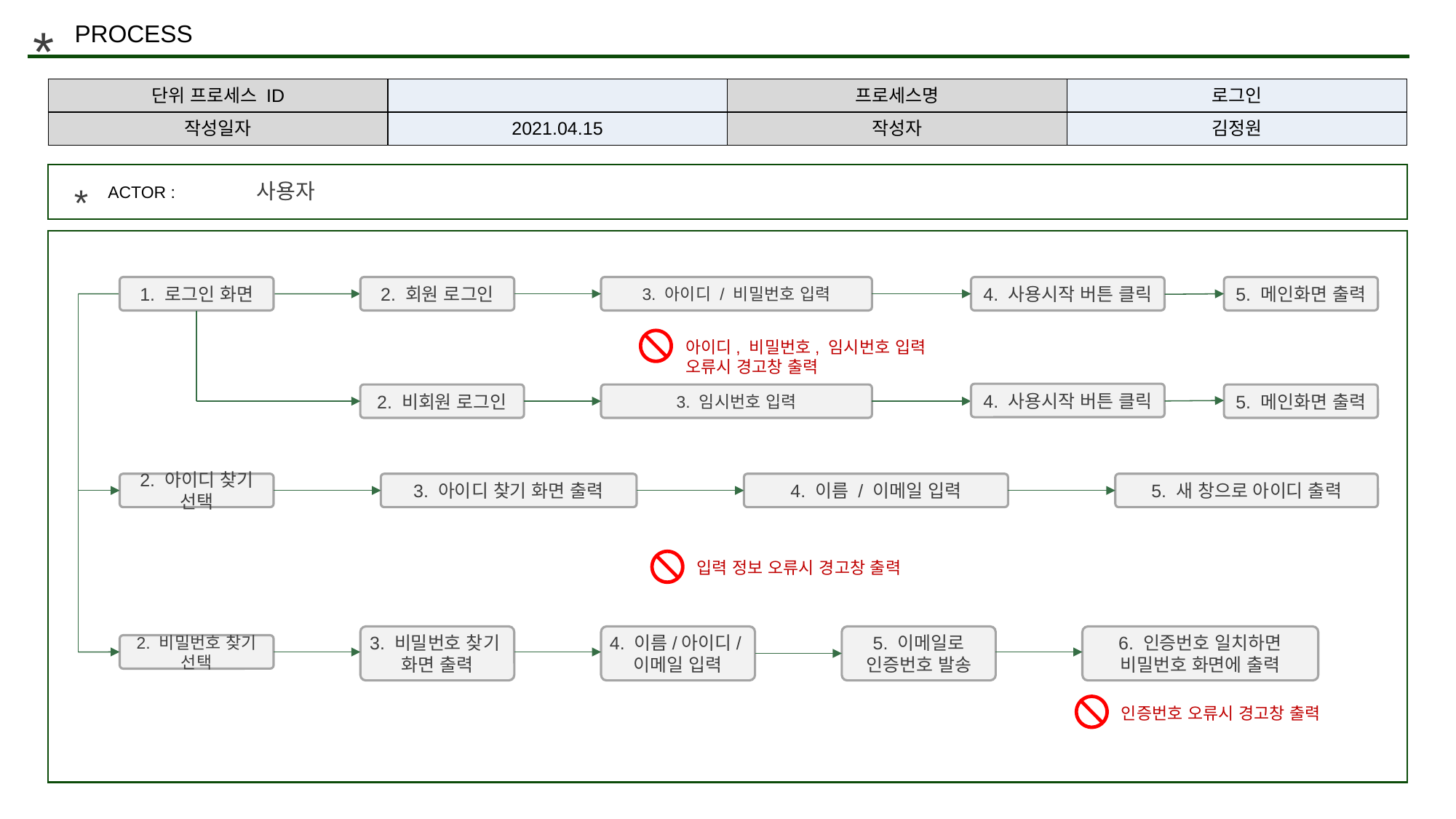

*
PROCESS
| 단위 프로세스 ID |  | 프로세스명 | 로그인 |
| --- | --- | --- | --- |
| 작성일자 | 2021.04.15 | 작성자 | 김정원 |

사용자
*
ACTOR :

3. 아이디 / 비밀번호 입력
1. 로그인 화면
2. 회원 로그인
5. 메인화면 출력
4. 사용시작 버튼 클릭

아이디, 비밀번호, 임시번호 입력 오류시 경고창 출력
4. 사용시작 버튼 클릭
3. 임시번호 입력
5. 메인화면 출력
2. 비회원 로그인
3. 아이디 찾기 화면 출력
4. 이름 / 이메일 입력
5. 새 창으로 아이디 출력
2. 아이디 찾기 선택

입력 정보 오류시 경고창 출력
6. 인증번호 일치하면
비밀번호 화면에 출력
3. 비밀번호 찾기
화면 출력
4. 이름/아이디/
이메일 입력
5. 이메일로
인증번호 발송
2. 비밀번호 찾기 선택

인증번호 오류시 경고창 출력